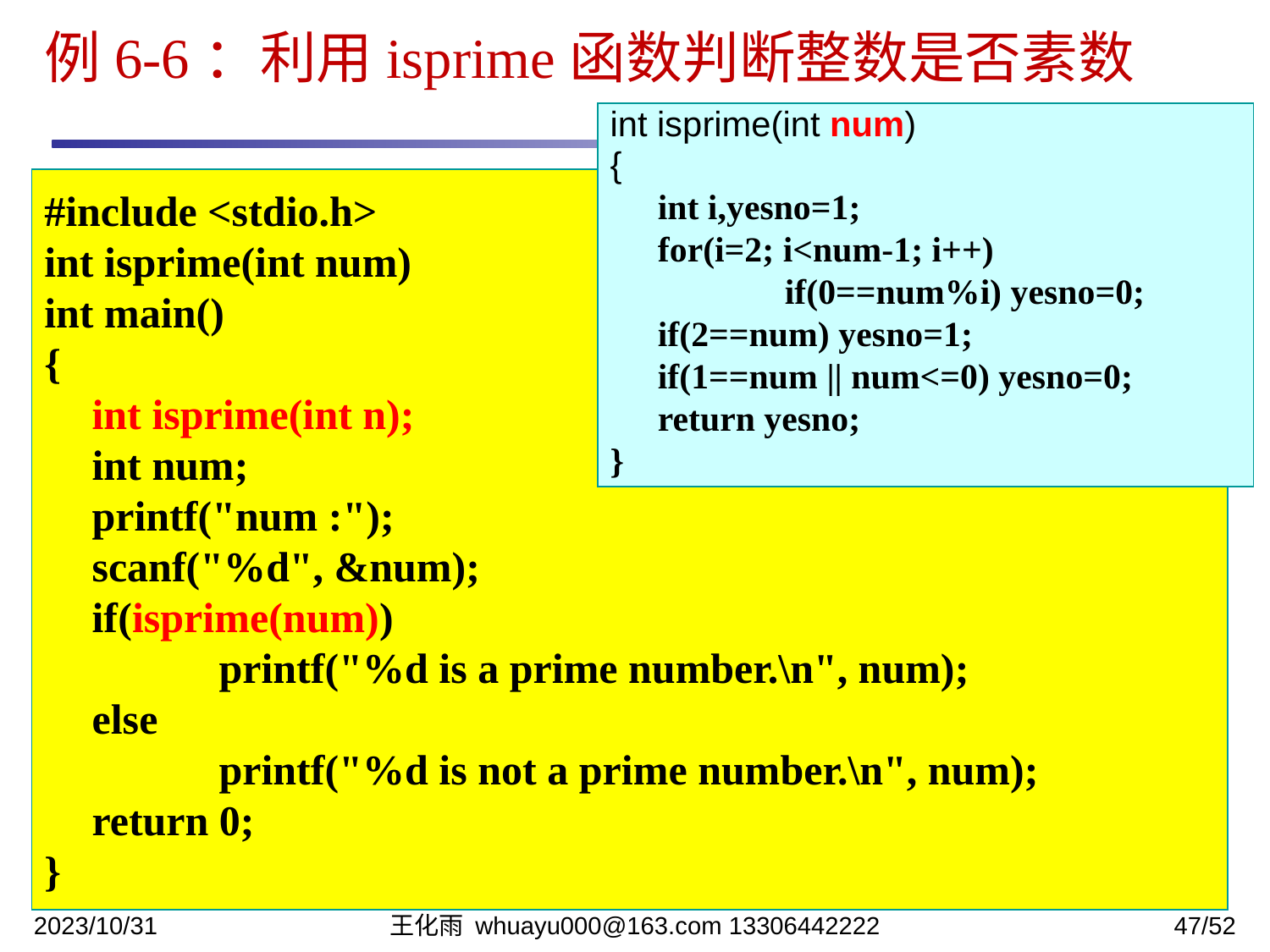

例6-6：利用isprime函数判断整数是否素数
int isprime(int num)
{
	int i,yesno=1;
	for(i=2; i<num-1; i++)
		if(0==num%i) yesno=0;
	if(2==num) yesno=1;
 	if(1==num || num<=0) yesno=0;
	return yesno;
}
#include <stdio.h>
int isprime(int num)
int main()
{
	int isprime(int n);
	int num;
	printf("num :");
	scanf("%d", &num);
	if(isprime(num))
		printf("%d is a prime number.\n", num);
	else
		printf("%d is not a prime number.\n", num);
	return 0;
}
2023/10/31
王化雨 whuayu000@163.com 13306442222
47/52